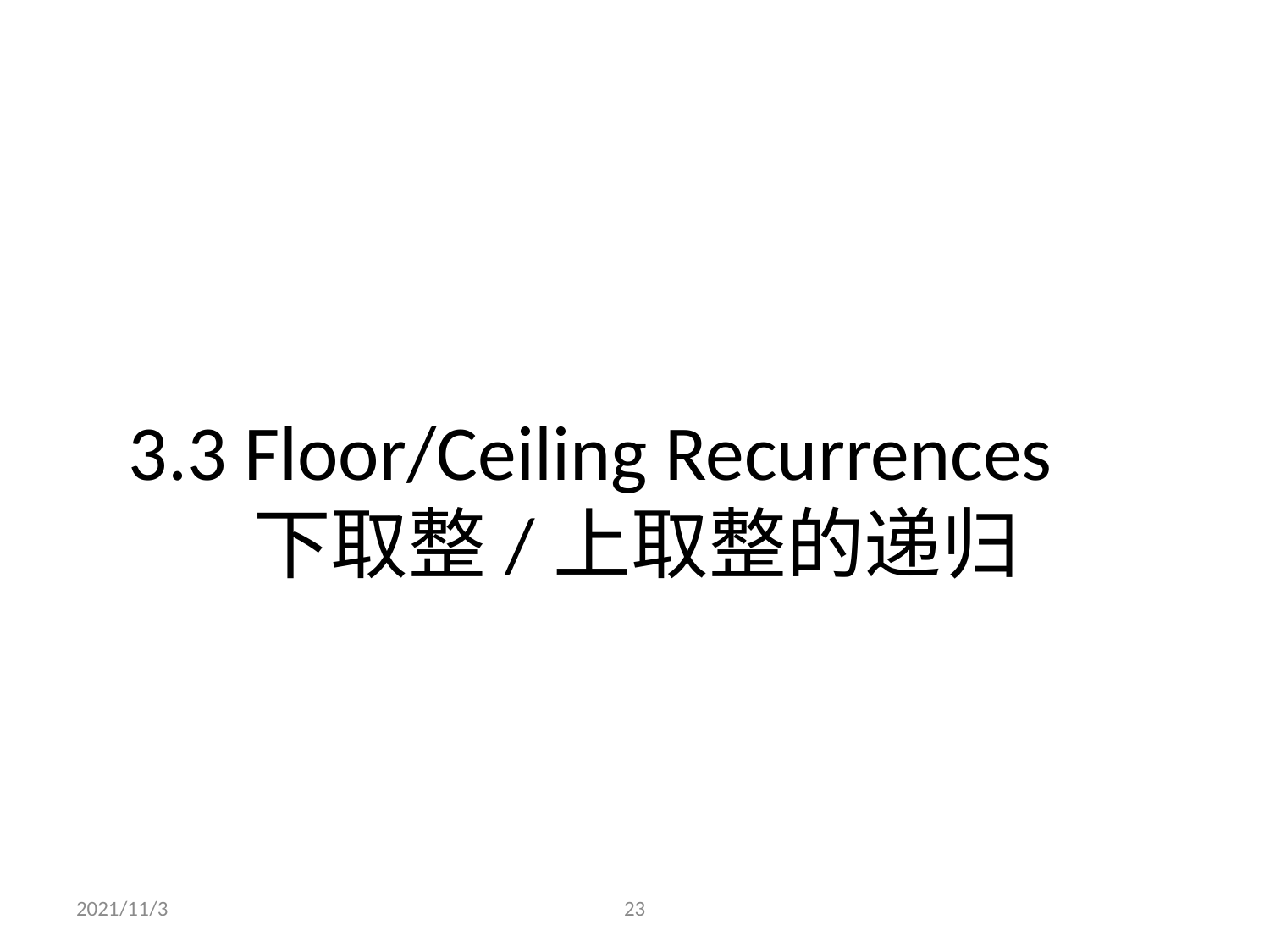

# 3.3 Floor/Ceiling Recurrences 下取整/上取整的递归

2021/11/3
23